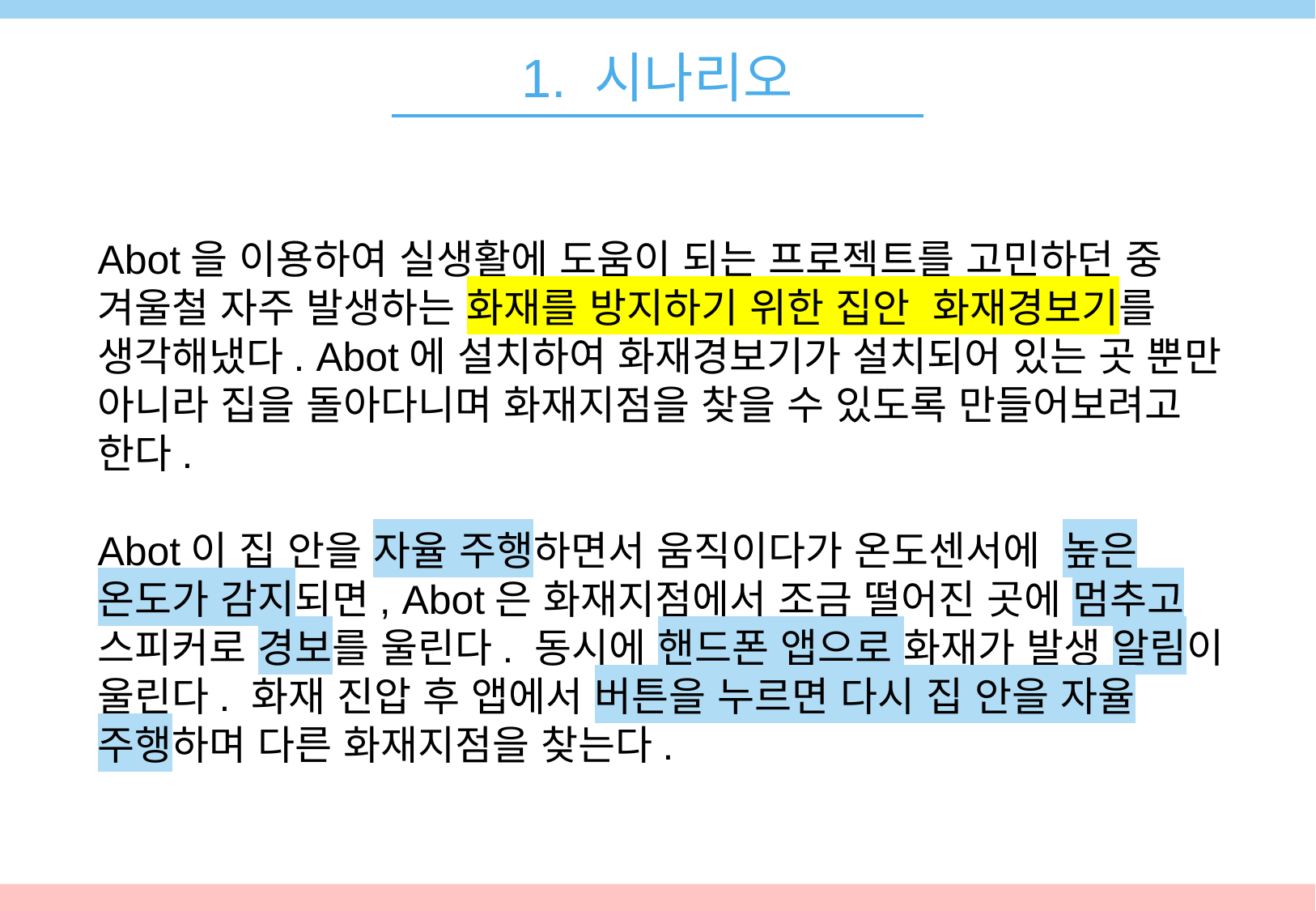

1. 시나리오
Abot을 이용하여 실생활에 도움이 되는 프로젝트를 고민하던 중 겨울철 자주 발생하는 화재를 방지하기 위한 집안  화재경보기를 생각해냈다. Abot에 설치하여 화재경보기가 설치되어 있는 곳 뿐만 아니라 집을 돌아다니며 화재지점을 찾을 수 있도록 만들어보려고 한다.

Abot이 집 안을 자율 주행하면서 움직이다가 온도센서에  높은 온도가 감지되면, Abot은 화재지점에서 조금 떨어진 곳에 멈추고 스피커로 경보를 울린다. 동시에 핸드폰 앱으로 화재가 발생 알림이 울린다. 화재 진압 후 앱에서 버튼을 누르면 다시 집 안을 자율 주행하며 다른 화재지점을 찾는다.